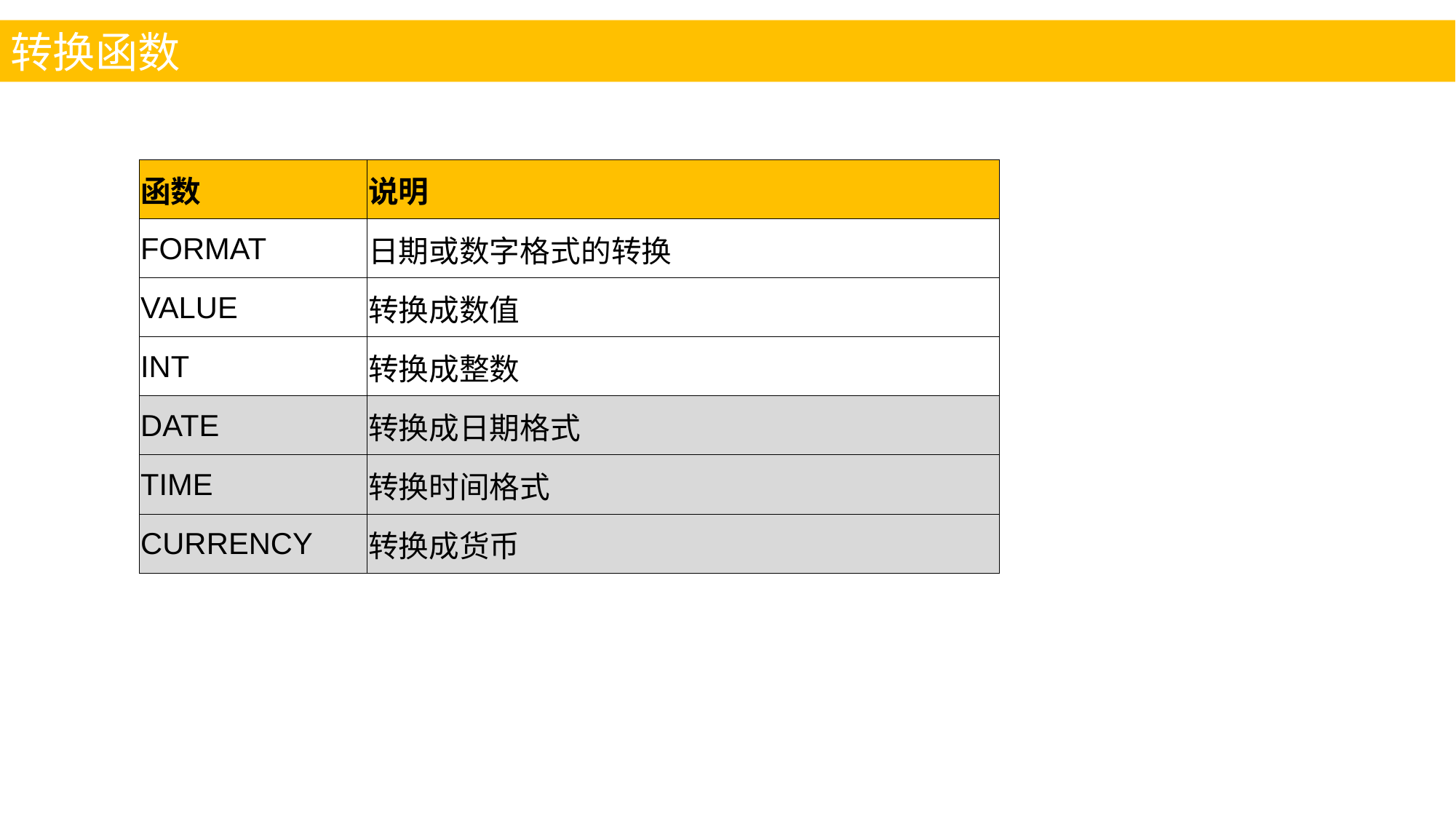

转换函数
| 函数 | 说明 |
| --- | --- |
| FORMAT | 日期或数字格式的转换 |
| VALUE | 转换成数值 |
| INT | 转换成整数 |
| DATE | 转换成日期格式 |
| TIME | 转换时间格式 |
| CURRENCY | 转换成货币 |